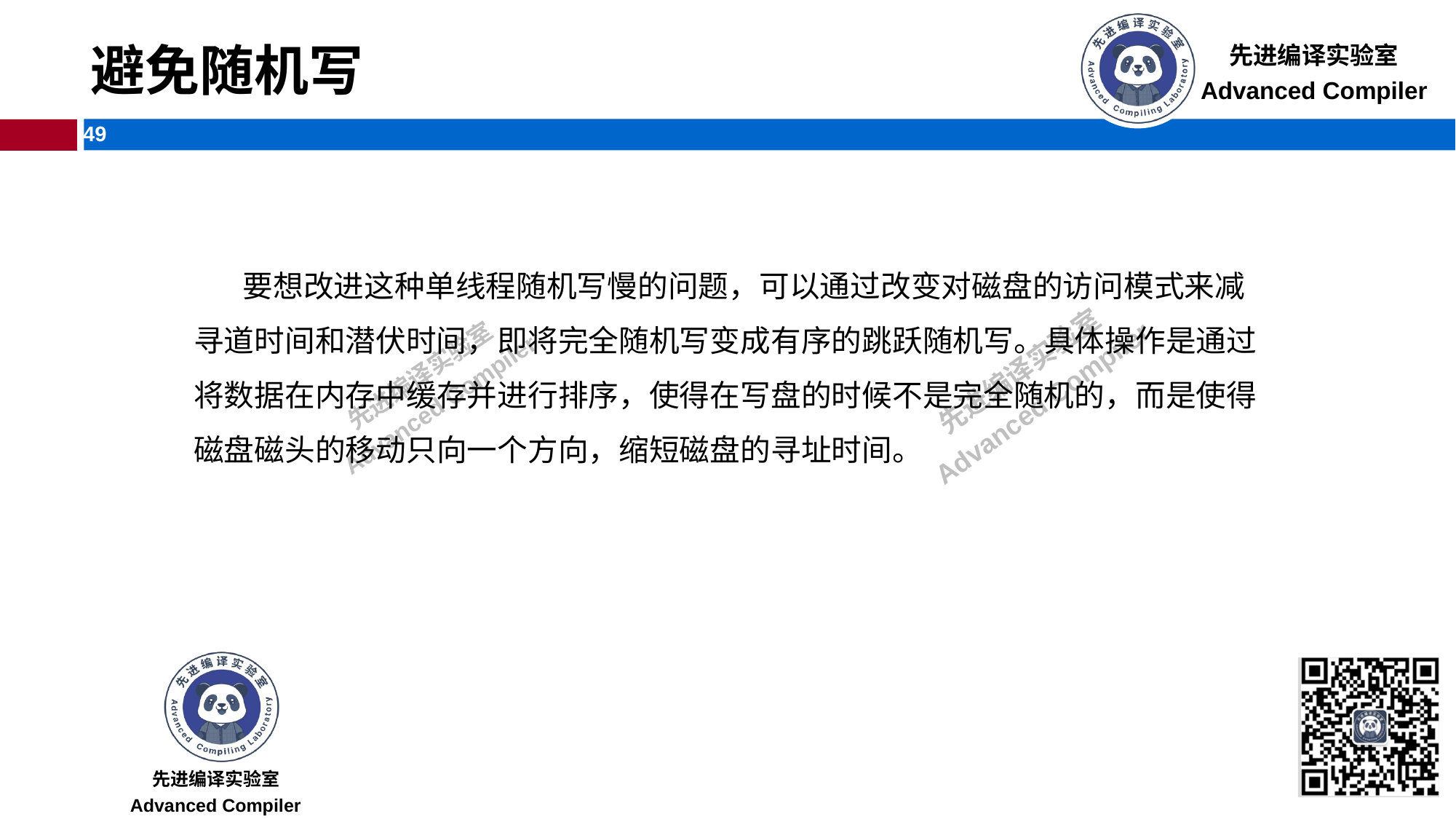

# 避免随机写
    要想改进这种单线程随机写慢的问题，可以通过改变对磁盘的访问模式来减寻道时间和潜伏时间，即将完全随机写变成有序的跳跃随机写。具体操作是通过将数据在内存中缓存并进行排序，使得在写盘的时候不是完全随机的，而是使得磁盘磁头的移动只向一个方向，缩短磁盘的寻址时间。